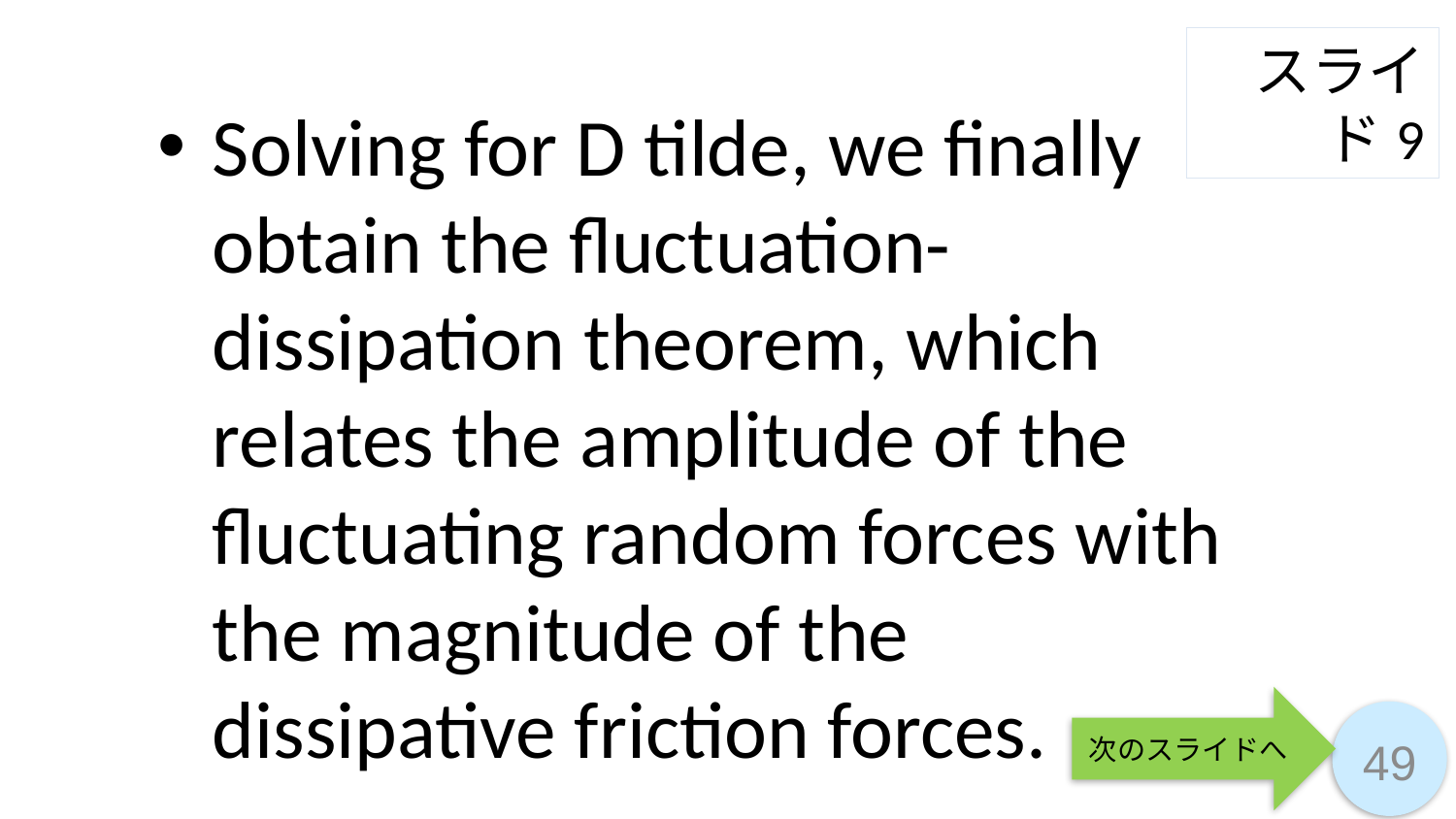

スライド9
Solving for D tilde, we finally obtain the fluctuation-dissipation theorem, which relates the amplitude of the fluctuating random forces with the magnitude of the dissipative friction forces.
次のスライドへ
49